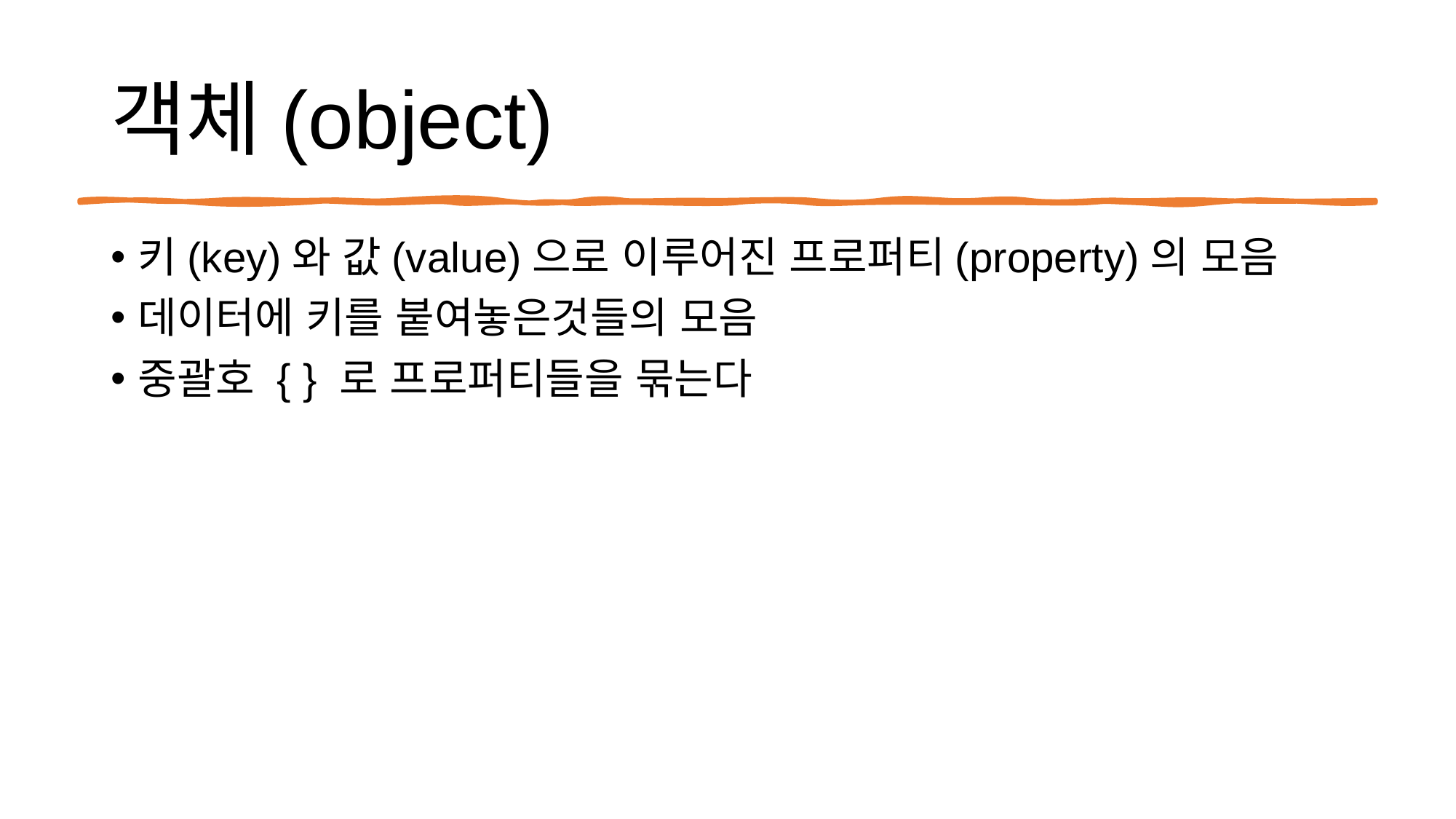

# 객체(object)

키(key)와 값(value)으로 이루어진 프로퍼티(property)의 모음
데이터에 키를 붙여놓은것들의 모음
중괄호 { } 로 프로퍼티들을 묶는다